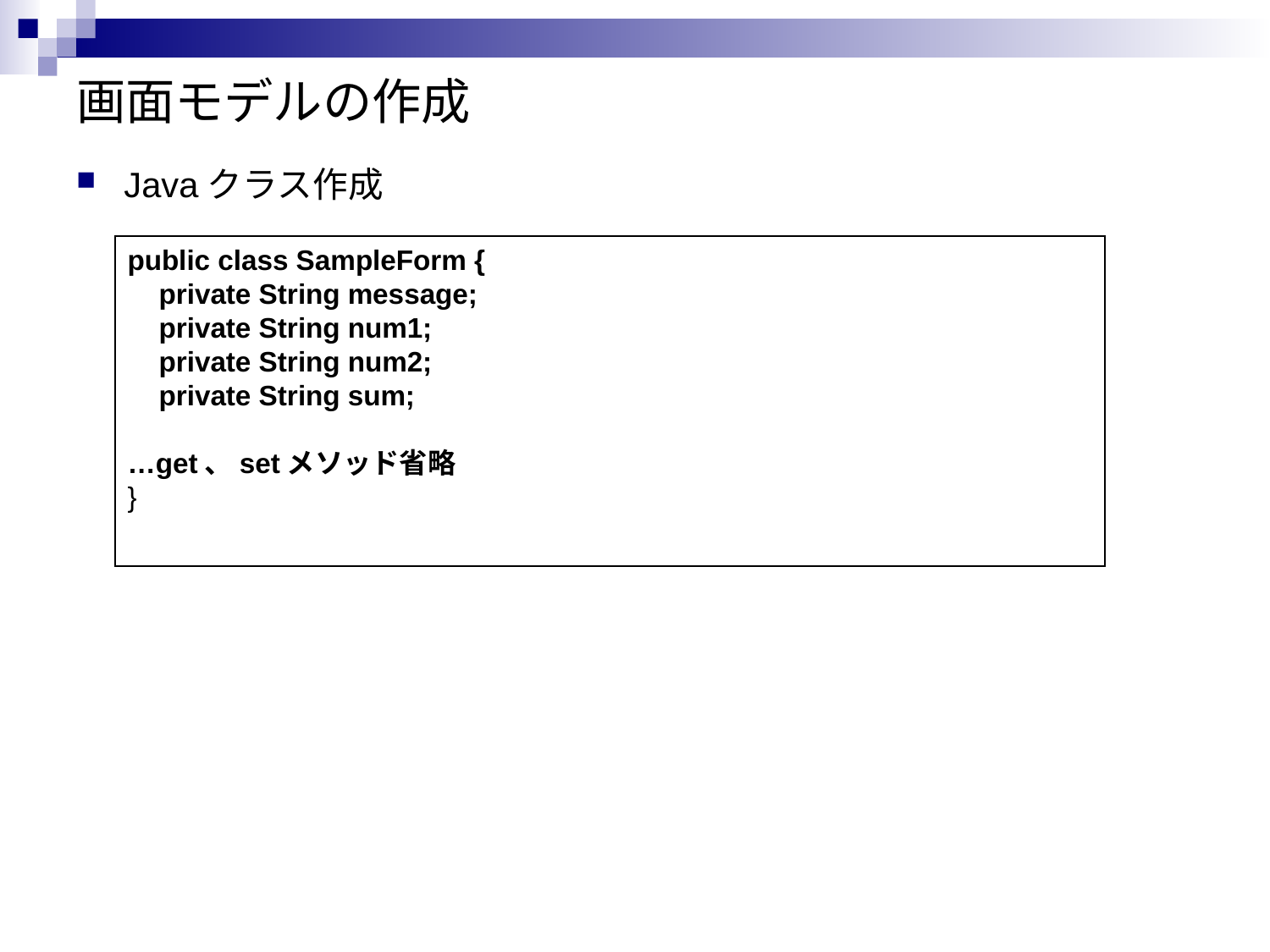

# 画面モデルの作成
Javaクラス作成

public class SampleForm {
    private String message;
    private String num1;
    private String num2;
    private String sum;

…get、setメソッド省略
}